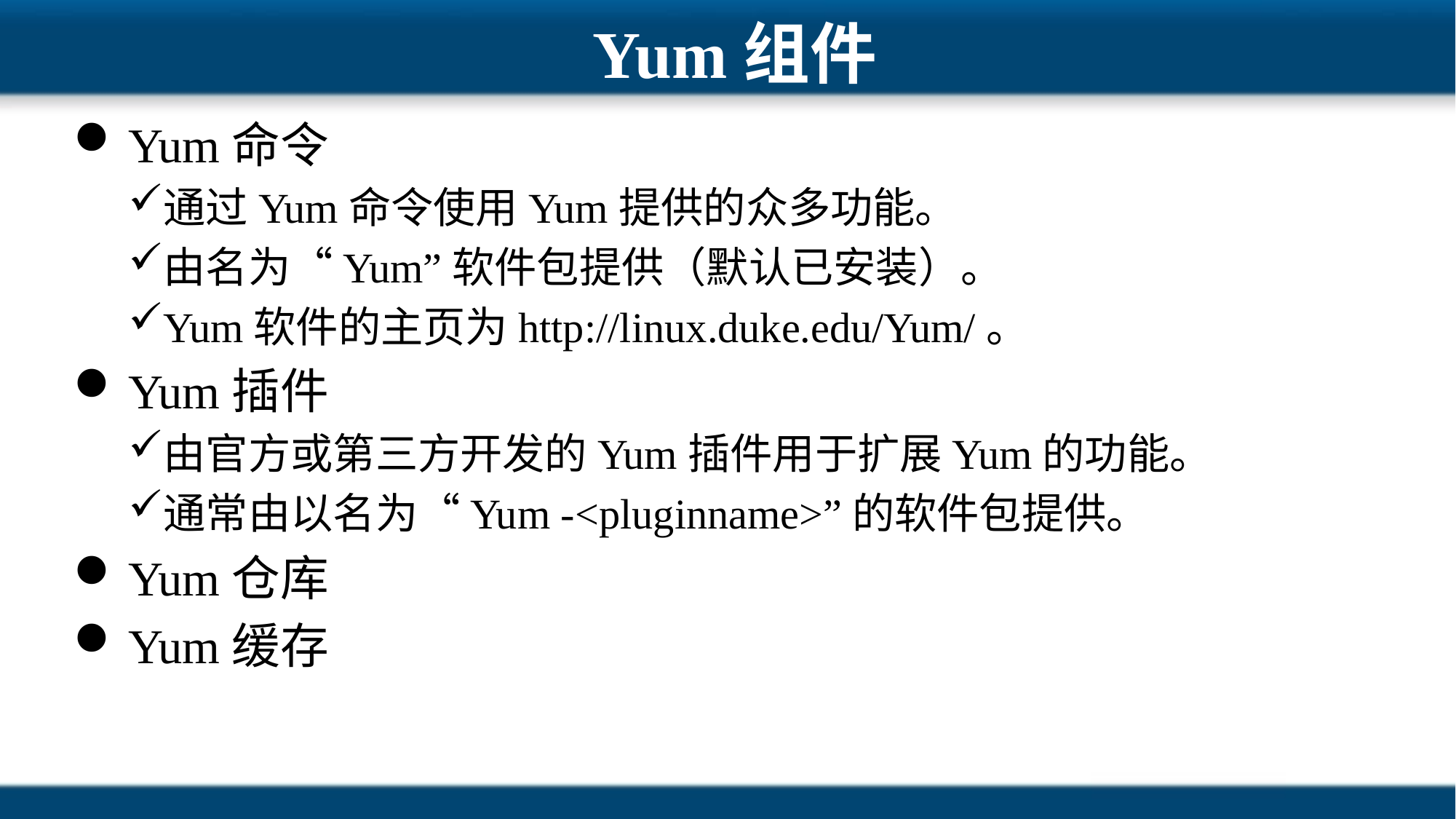

# Yum组件
Yum命令
通过Yum命令使用Yum提供的众多功能。
由名为“Yum”软件包提供（默认已安装）。
Yum软件的主页为http://linux.duke.edu/Yum/。
Yum插件
由官方或第三方开发的Yum插件用于扩展Yum的功能。
通常由以名为“Yum -<pluginname>”的软件包提供。
Yum仓库
Yum缓存